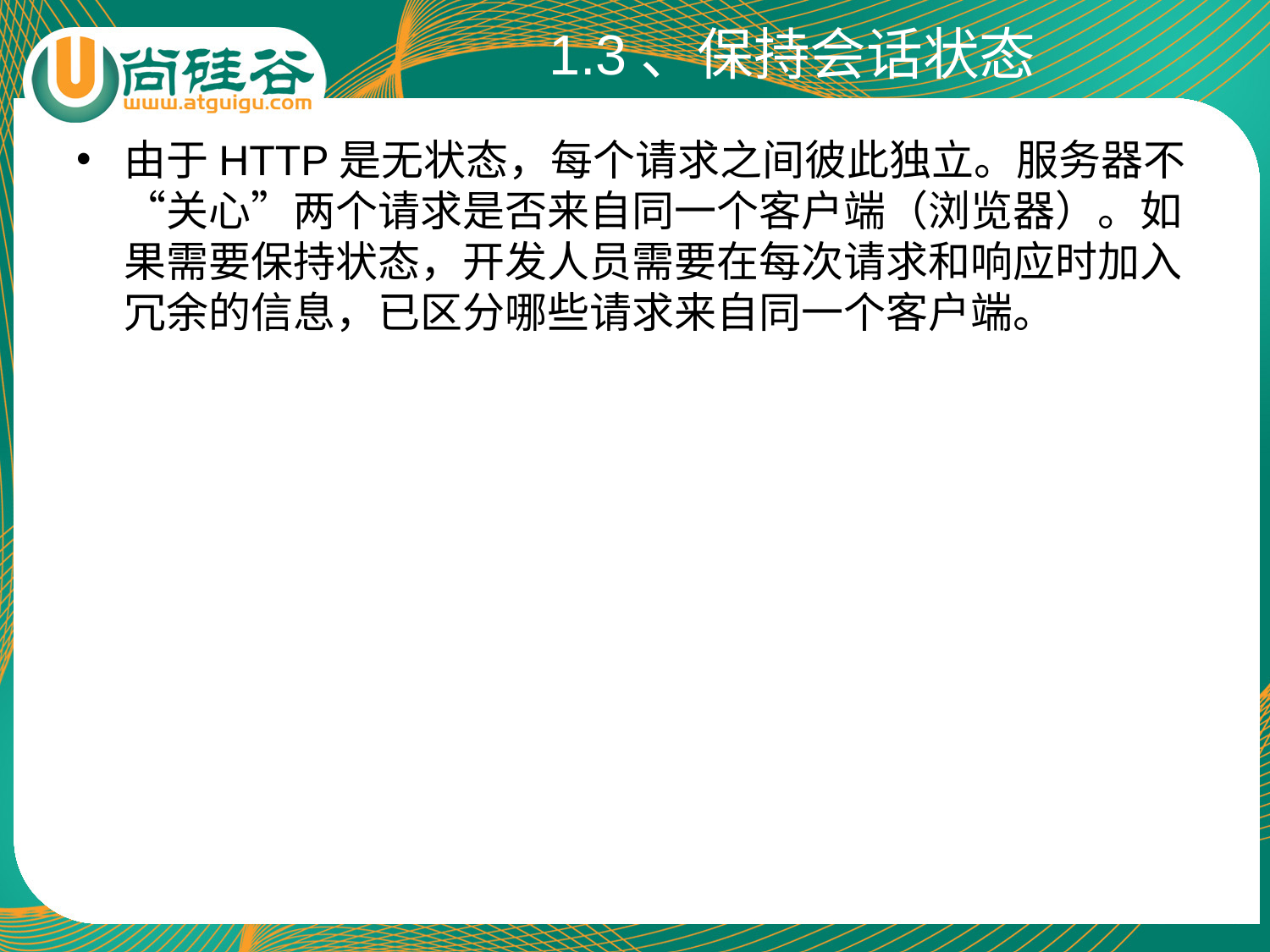

# 1.3、保持会话状态
由于HTTP是无状态，每个请求之间彼此独立。服务器不“关心”两个请求是否来自同一个客户端（浏览器）。如果需要保持状态，开发人员需要在每次请求和响应时加入冗余的信息，已区分哪些请求来自同一个客户端。